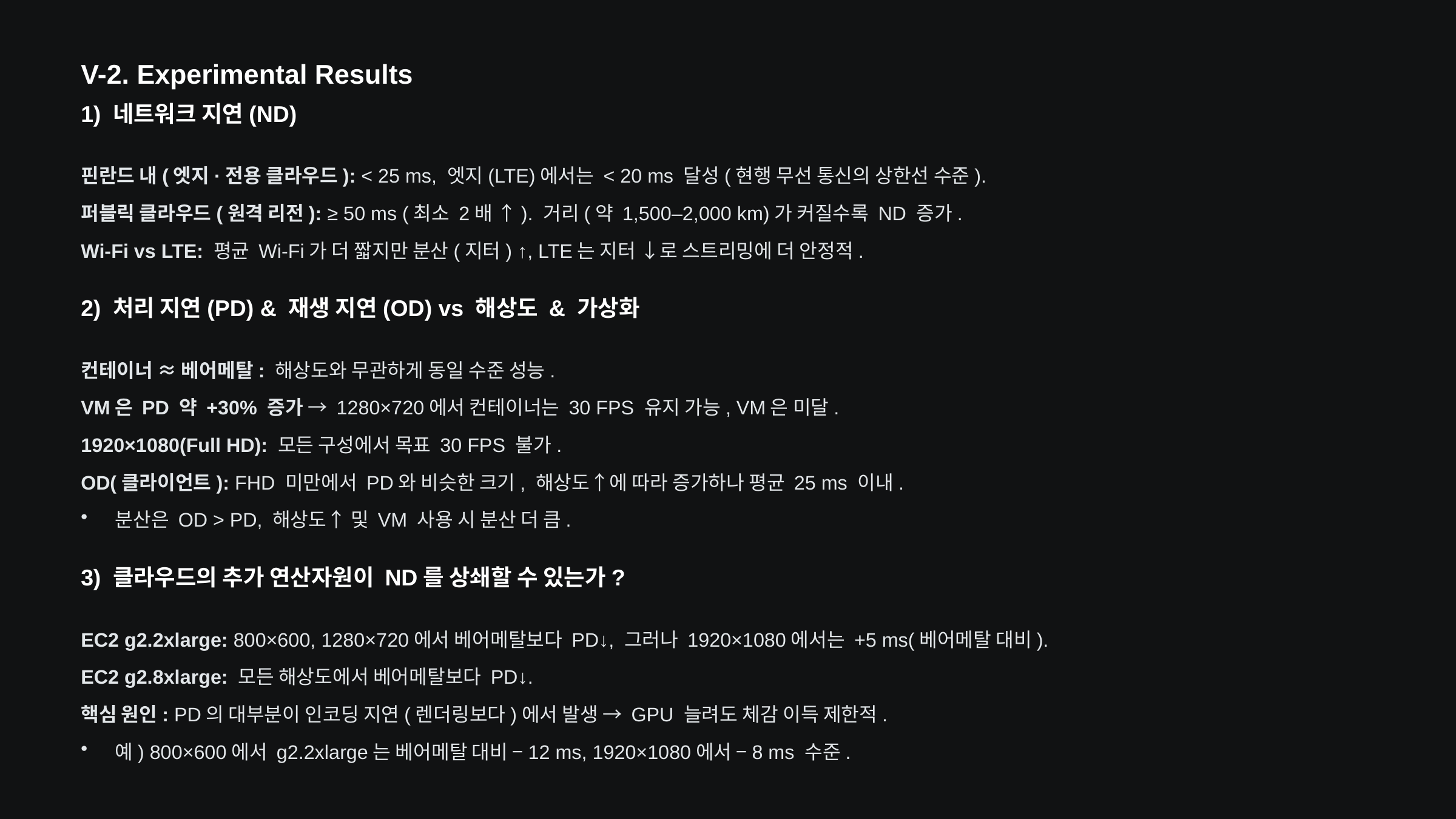

V-2. Experimental Results
1) 네트워크 지연(ND)
핀란드 내(엣지·전용 클라우드): < 25 ms, 엣지(LTE)에서는 < 20 ms 달성(현행 무선 통신의 상한선 수준).
퍼블릭 클라우드(원격 리전): ≥ 50 ms (최소 2배 ↑). 거리(약 1,500–2,000 km)가 커질수록 ND 증가.
Wi-Fi vs LTE: 평균 Wi-Fi가 더 짧지만 분산(지터) ↑, LTE는 지터 ↓로 스트리밍에 더 안정적.
2) 처리 지연(PD) & 재생 지연(OD) vs 해상도 & 가상화
컨테이너 ≈ 베어메탈: 해상도와 무관하게 동일 수준 성능.
VM은 PD 약 +30% 증가 → 1280×720에서 컨테이너는 30 FPS 유지 가능, VM은 미달.
1920×1080(Full HD): 모든 구성에서 목표 30 FPS 불가.
OD(클라이언트): FHD 미만에서 PD와 비슷한 크기, 해상도↑에 따라 증가하나 평균 25 ms 이내.
분산은 OD > PD, 해상도↑ 및 VM 사용 시 분산 더 큼.
3) 클라우드의 추가 연산자원이 ND를 상쇄할 수 있는가?
EC2 g2.2xlarge: 800×600, 1280×720에서 베어메탈보다 PD↓, 그러나 1920×1080에서는 +5 ms(베어메탈 대비).
EC2 g2.8xlarge: 모든 해상도에서 베어메탈보다 PD↓.
핵심 원인: PD의 대부분이 인코딩 지연(렌더링보다)에서 발생 → GPU 늘려도 체감 이득 제한적.
예) 800×600에서 g2.2xlarge는 베어메탈 대비 −12 ms, 1920×1080에서 −8 ms 수준.